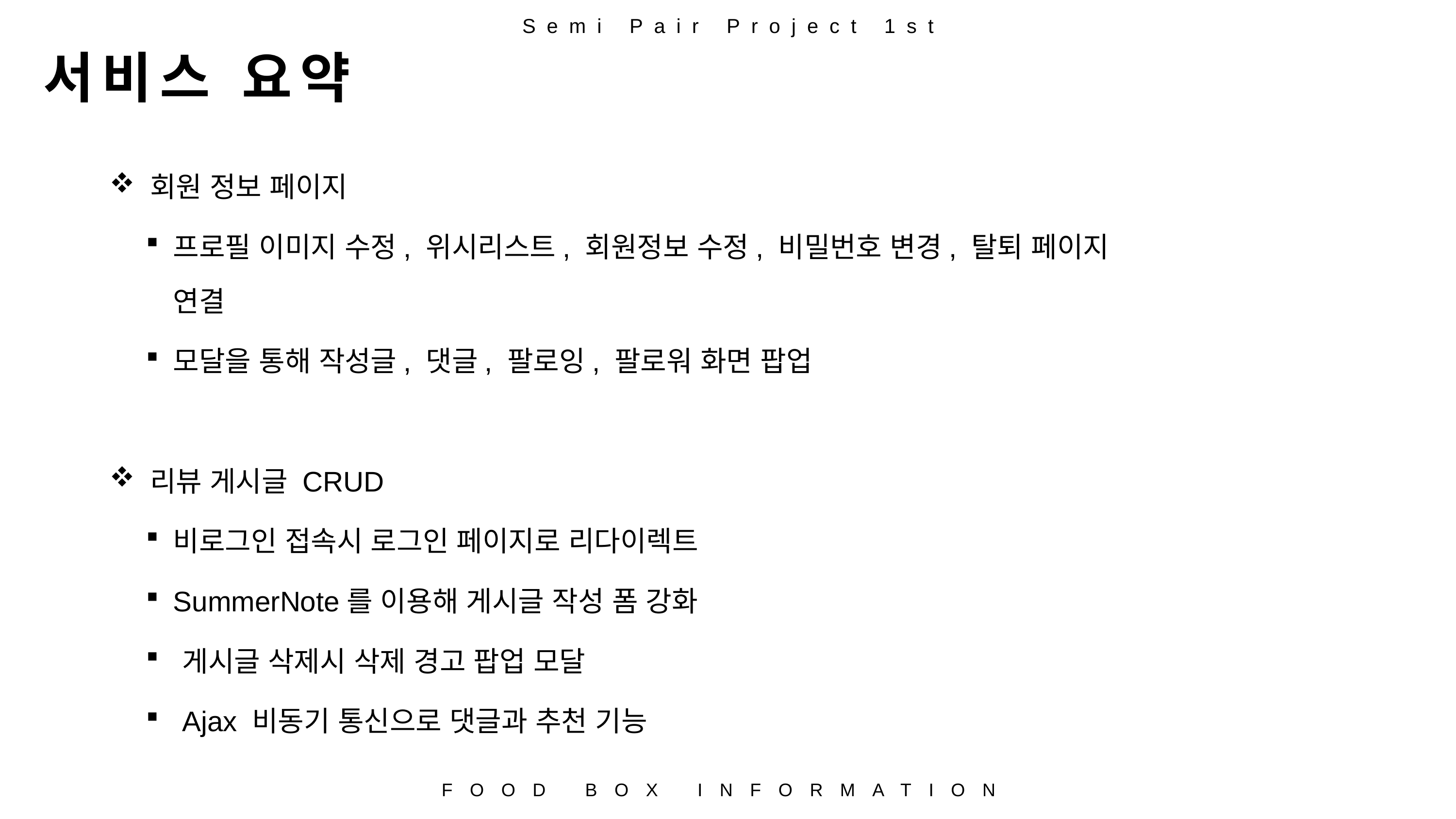

Semi Pair Project 1st
서비스 요약
 회원 정보 페이지
프로필 이미지 수정, 위시리스트, 회원정보 수정, 비밀번호 변경, 탈퇴 페이지 연결
모달을 통해 작성글, 댓글, 팔로잉, 팔로워 화면 팝업

 리뷰 게시글 CRUD
비로그인 접속시 로그인 페이지로 리다이렉트
SummerNote를 이용해 게시글 작성 폼 강화
게시글 삭제시 삭제 경고 팝업 모달
Ajax 비동기 통신으로 댓글과 추천 기능

FOOD BOX INFORMATION